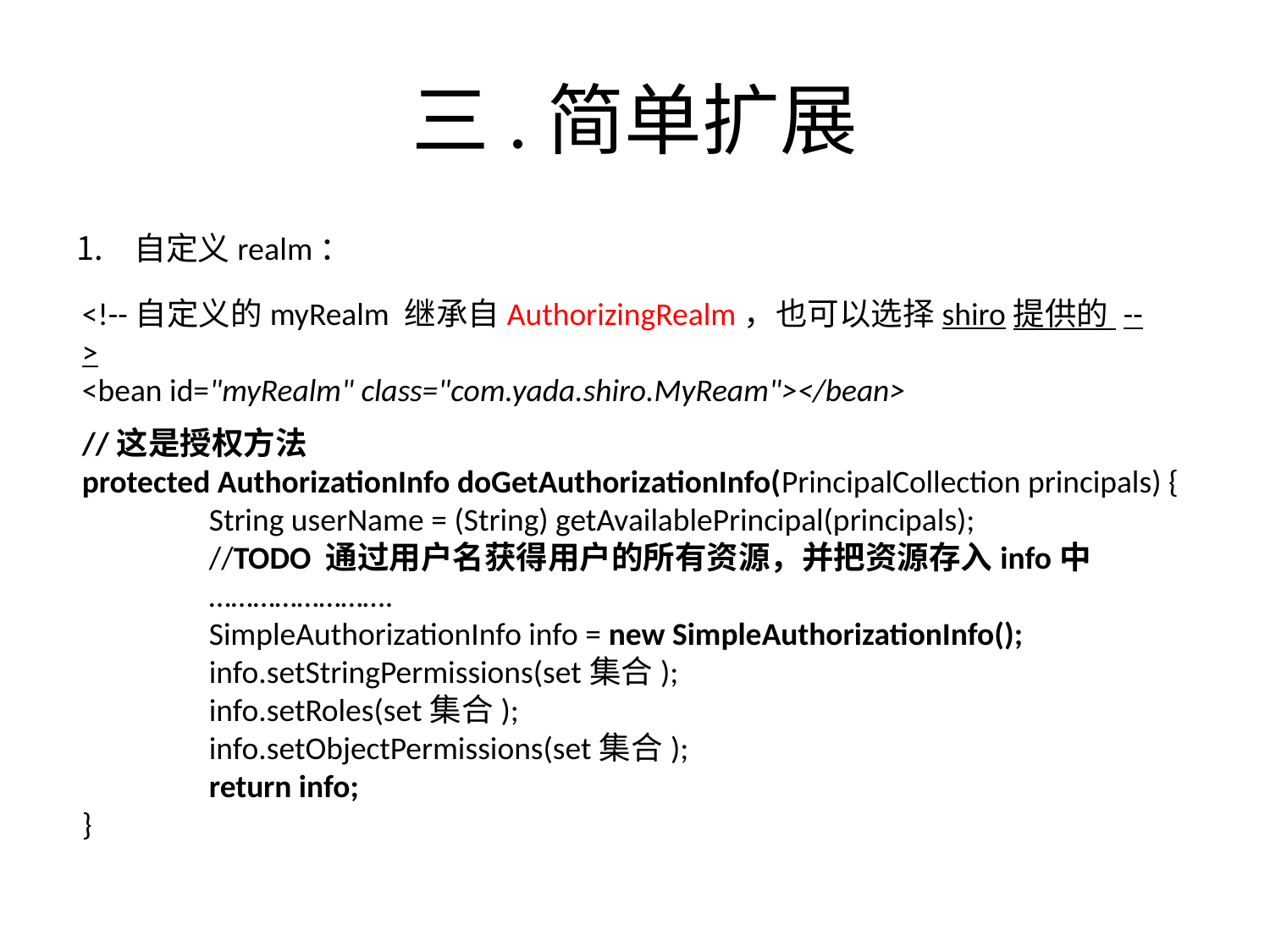

# 三.简单扩展
自定义realm：
<!--自定义的myRealm 继承自AuthorizingRealm，也可以选择shiro提供的 -->
<bean id="myRealm" class="com.yada.shiro.MyReam"></bean>
//这是授权方法
protected AuthorizationInfo doGetAuthorizationInfo(PrincipalCollection principals) {
	String userName = (String) getAvailablePrincipal(principals);
	//TODO 通过用户名获得用户的所有资源，并把资源存入info中
	…………………….
	SimpleAuthorizationInfo info = new SimpleAuthorizationInfo();
	info.setStringPermissions(set集合);
	info.setRoles(set集合);
	info.setObjectPermissions(set集合);
	return info;
}